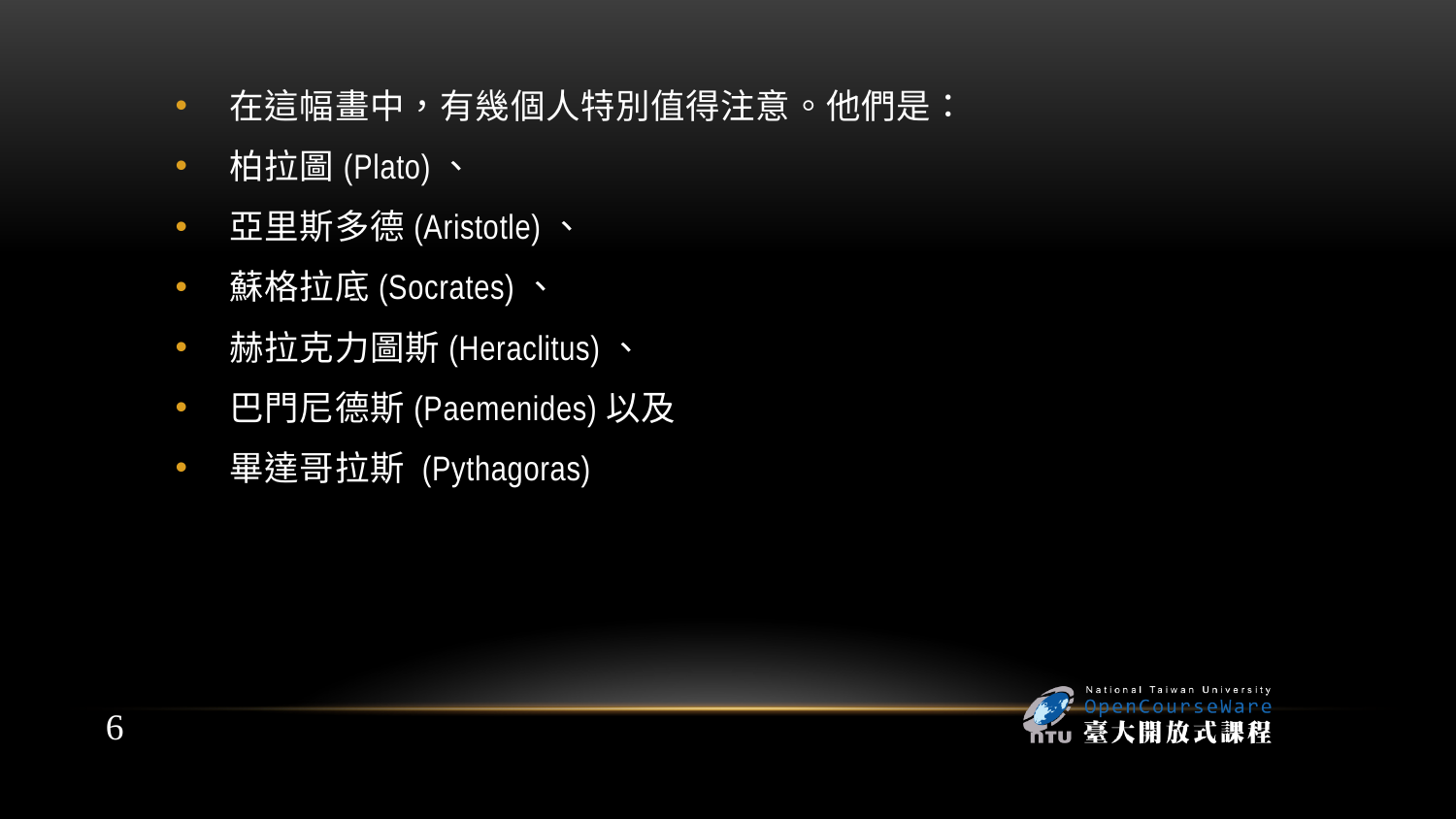

在這幅畫中，有幾個人特別值得注意。他們是：
柏拉圖(Plato)、
亞里斯多德(Aristotle)、
蘇格拉底(Socrates)、
赫拉克力圖斯(Heraclitus)、
巴門尼德斯(Paemenides)以及
畢達哥拉斯 (Pythagoras)
6